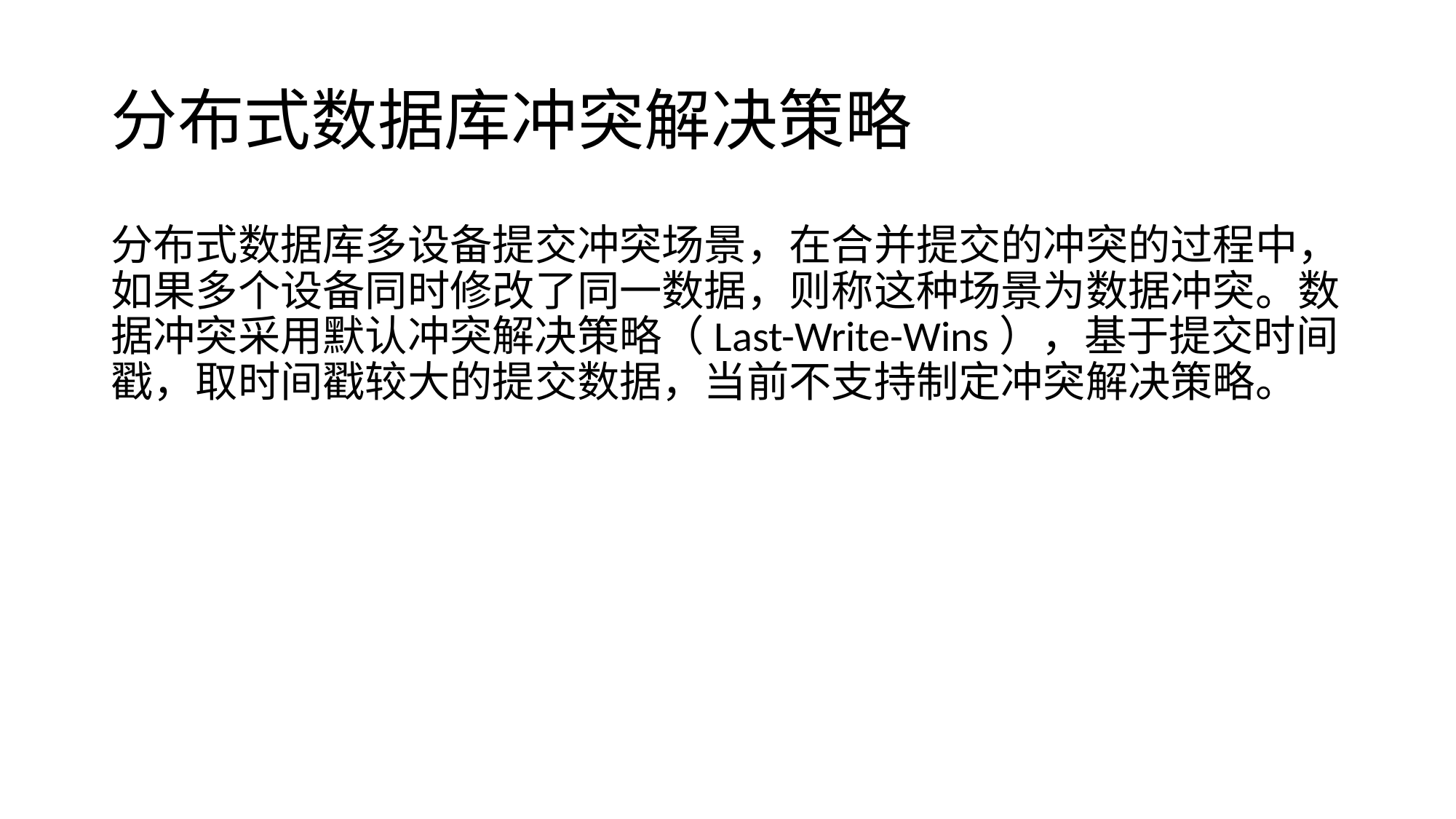

# 分布式数据库冲突解决策略
分布式数据库多设备提交冲突场景，在合并提交的冲突的过程中，如果多个设备同时修改了同一数据，则称这种场景为数据冲突。数据冲突采用默认冲突解决策略（Last-Write-Wins），基于提交时间戳，取时间戳较大的提交数据，当前不支持制定冲突解决策略。